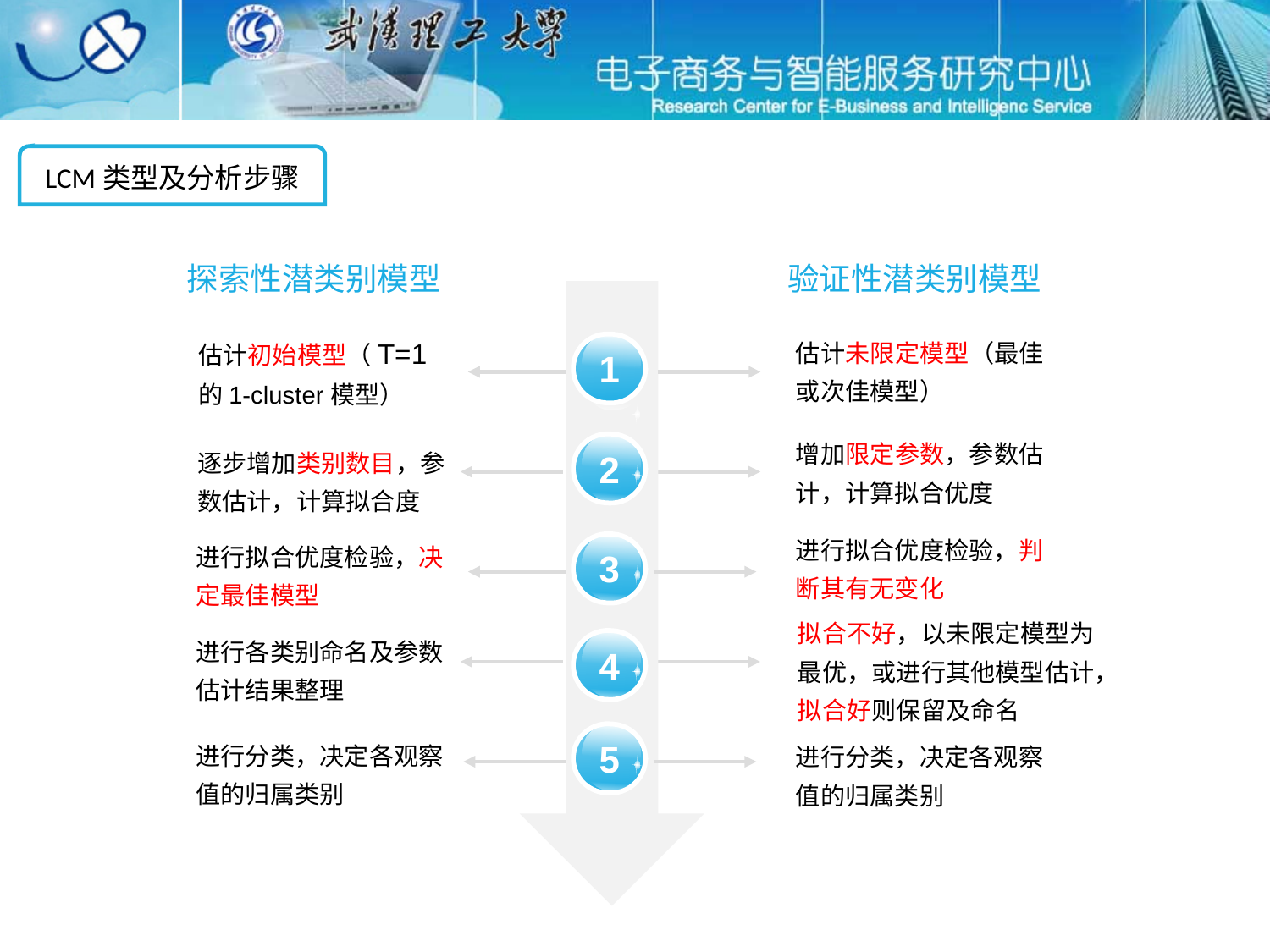

LCM类型及分析步骤
探索性潜类别模型
验证性潜类别模型

估计初始模型（T=1的1-cluster模型）
估计未限定模型（最佳或次佳模型）
1

增加限定参数，参数估计，计算拟合优度
2

逐步增加类别数目，参数估计，计算拟合度

进行拟合优度检验，判断其有无变化

进行拟合优度检验，决定最佳模型
3

进行各类别命名及参数估计结果整理

拟合不好，以未限定模型为最优，或进行其他模型估计，拟合好则保留及命名
4

5

进行分类，决定各观察值的归属类别
进行分类，决定各观察值的归属类别